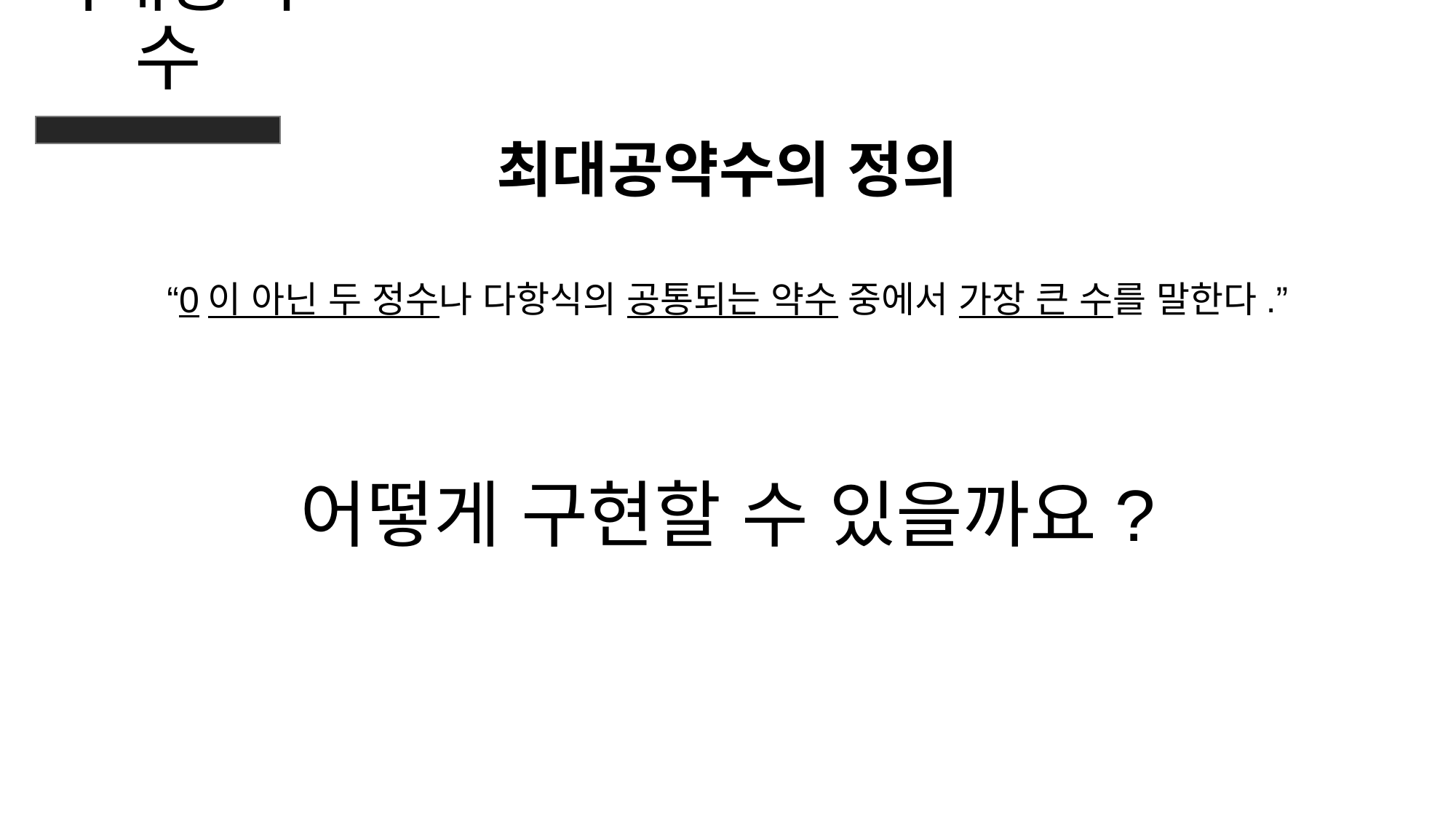

최대공약수

최대공약수의 정의

“0이 아닌 두 정수나 다항식의 공통되는 약수 중에서 가장 큰 수를 말한다.”
어떻게 구현할 수 있을까요?